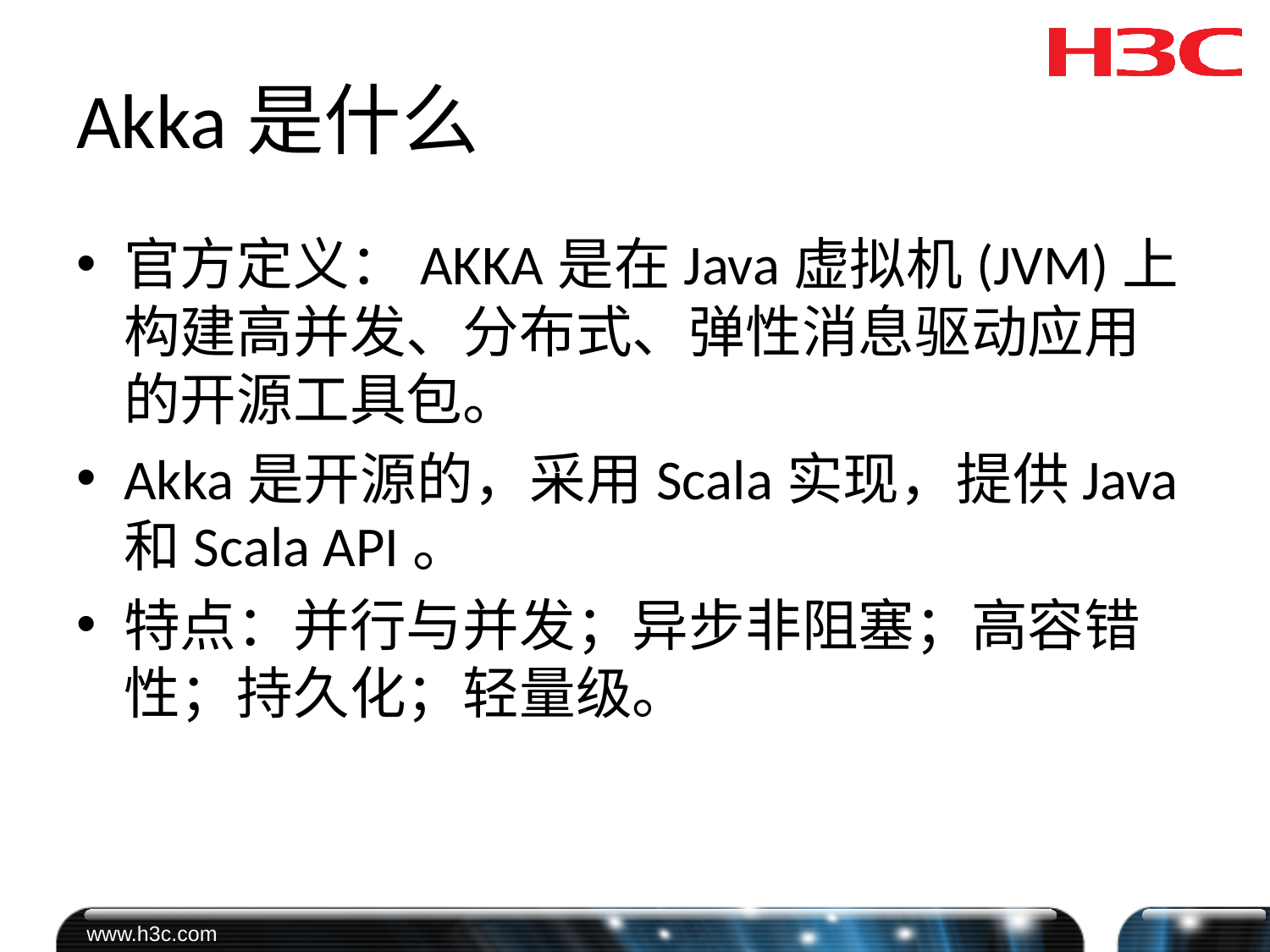

# Akka是什么
官方定义：AKKA是在Java虚拟机(JVM)上构建高并发、分布式、弹性消息驱动应用的开源工具包。
Akka是开源的，采用Scala实现，提供Java和Scala API。
特点：并行与并发；异步非阻塞；高容错性；持久化；轻量级。